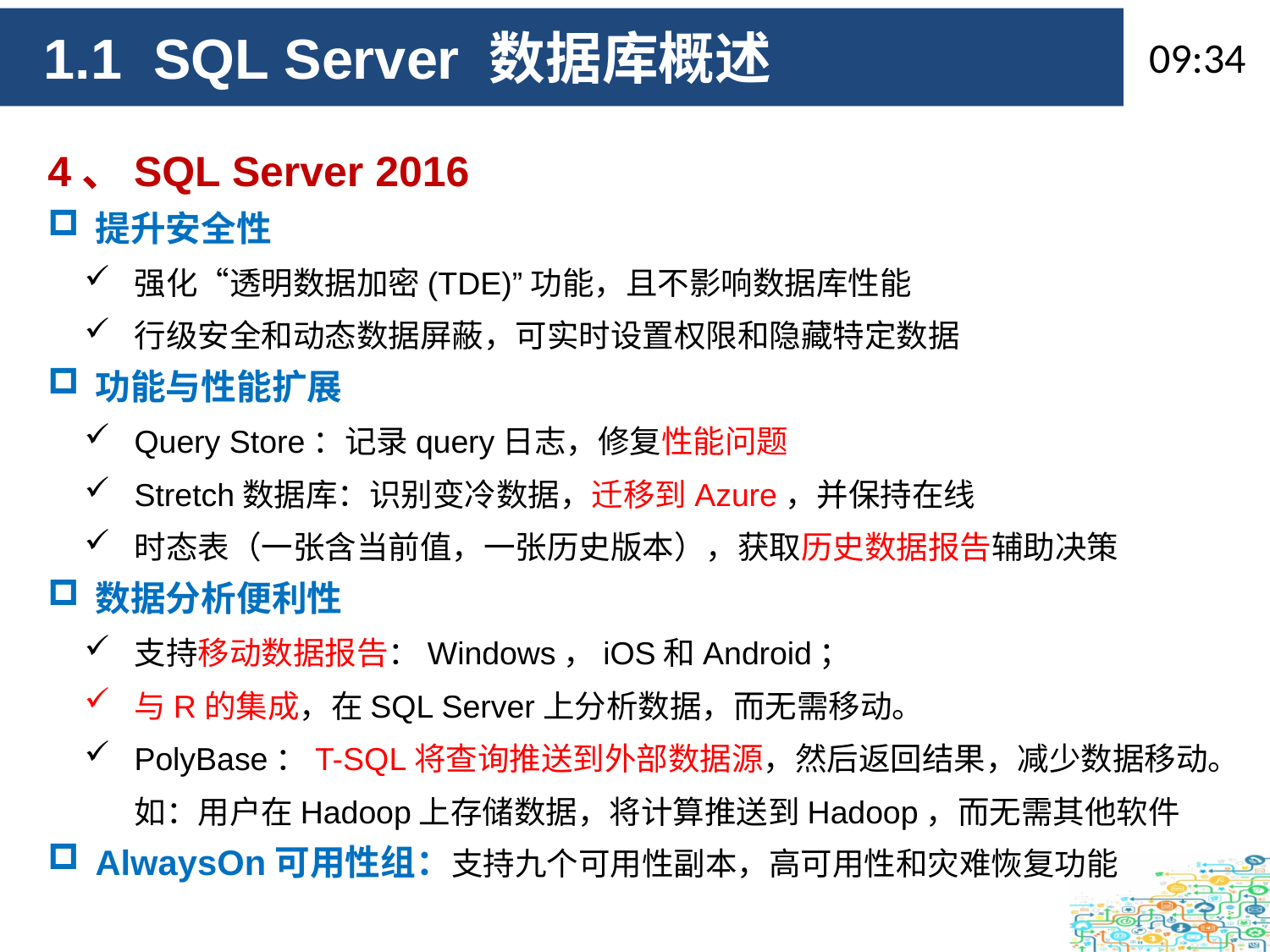

09:34
  1.1  SQL Server 数据库概述
4、SQL Server 2016
提升安全性
强化“透明数据加密(TDE)”功能，且不影响数据库性能
行级安全和动态数据屏蔽，可实时设置权限和隐藏特定数据
功能与性能扩展
Query Store：记录query日志，修复性能问题
Stretch数据库：识别变冷数据，迁移到Azure，并保持在线
时态表（一张含当前值，一张历史版本），获取历史数据报告辅助决策
数据分析便利性
支持移动数据报告：Windows，iOS和Android；
与R的集成，在SQL Server上分析数据，而无需移动。
PolyBase：T-SQL将查询推送到外部数据源，然后返回结果，减少数据移动。如：用户在Hadoop上存储数据，将计算推送到Hadoop，而无需其他软件
AlwaysOn可用性组：支持九个可用性副本，高可用性和灾难恢复功能